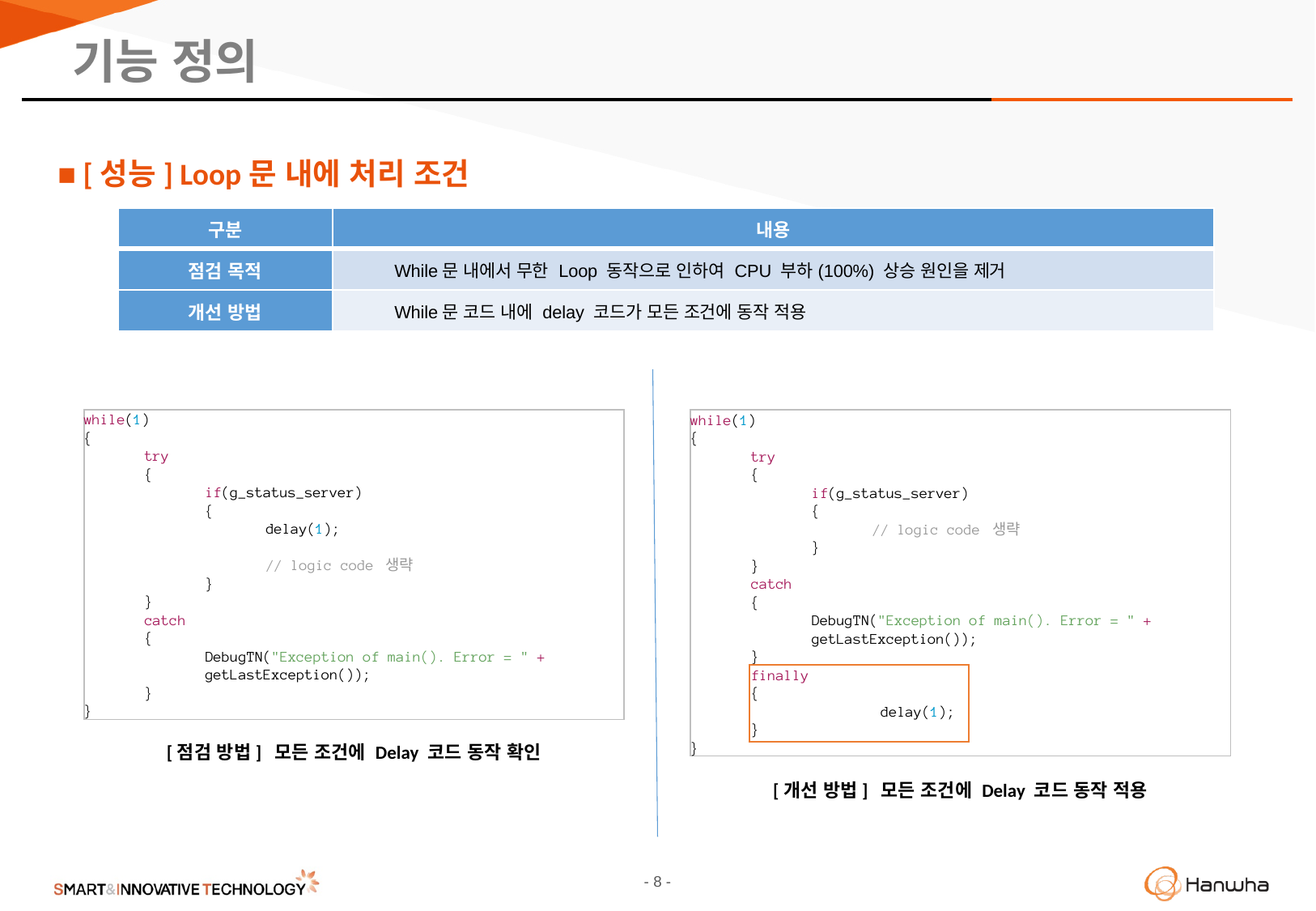

기능 정의
■ [성능] Loop문 내에 처리 조건
| 구분 | 내용 |
| --- | --- |
| 점검 목적 | While문 내에서 무한 Loop 동작으로 인하여 CPU 부하(100%) 상승 원인을 제거 |
| 개선 방법 | While문 코드 내에 delay 코드가 모든 조건에 동작 적용 |
while(1)
{
try
{
if(g_status_server)
{
delay(1);
// logic code 생략
}
}
catch
{
DebugTN("Exception of main(). Error = " + getLastException());
}
}
while(1)
{
try
{
if(g_status_server)
{
// logic code 생략
}
}
catch
{
DebugTN("Exception of main(). Error = " + getLastException());
}
finally
{
	 delay(1);
}
}
[점검 방법]  Active 동작 조건 확인

[점검 방법]  모든 조건에 Delay 코드 동작 확인
[개선 방법]  모든 조건에 Delay 코드 동작 적용